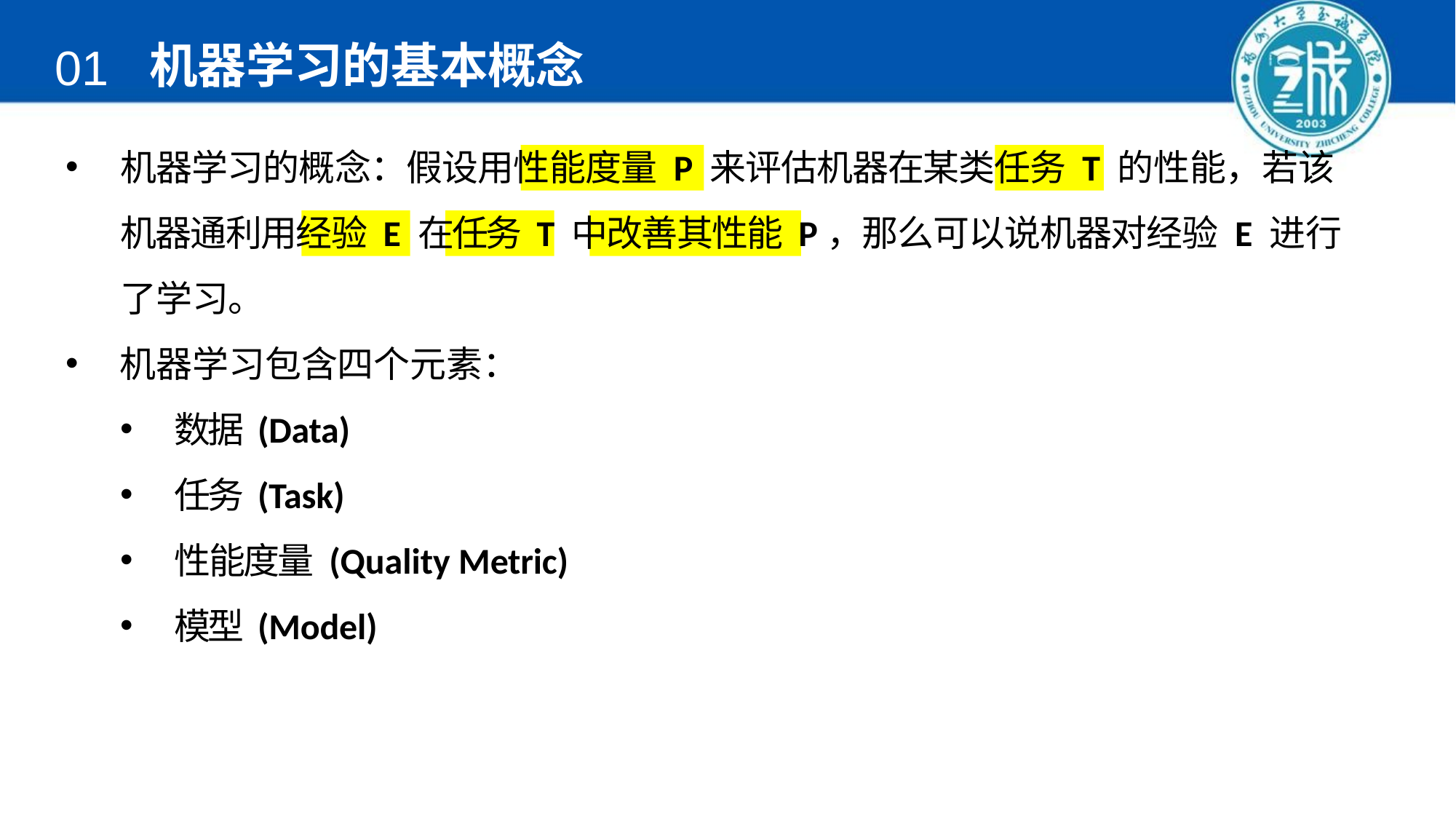

# 机器学习的基本概念
01
机器学习的概念：假设用性能度量 P 来评估机器在某类任务 T 的性能，若该机器通利用经验 E 在任务 T 中改善其性能 P，那么可以说机器对经验 E 进行了学习。
机器学习包含四个元素：
数据 (Data)
任务 (Task)
性能度量 (Quality Metric)
模型 (Model)